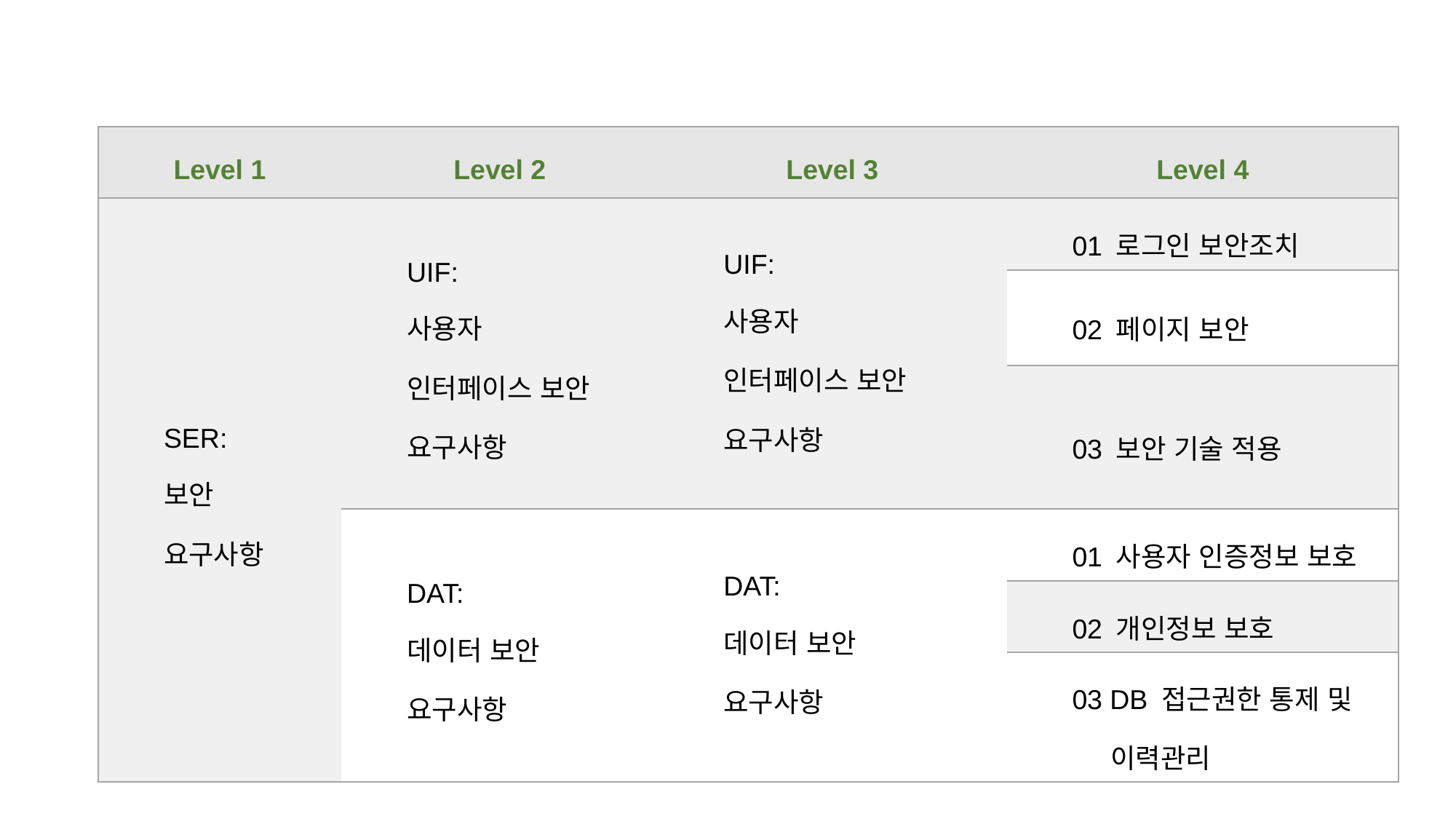

| Level 1 | Level 2 | Level 3 | Level 4 |
| --- | --- | --- | --- |
| SER: 보안 요구사항 | UIF: 사용자 인터페이스 보안 요구사항 | UIF: 사용자 인터페이스 보안 요구사항 | 01 로그인 보안조치 |
|  |  |  | 02 페이지 보안 |
|  |  |  | 03 보안 기술 적용 |
|  | DAT: 데이터 보안 요구사항 | DAT: 데이터 보안 요구사항 | 01 사용자 인증정보 보호 |
|  |  |  | 02 개인정보 보호 |
|  |  |  | 03 DB 접근권한 통제 및 이력관리 |